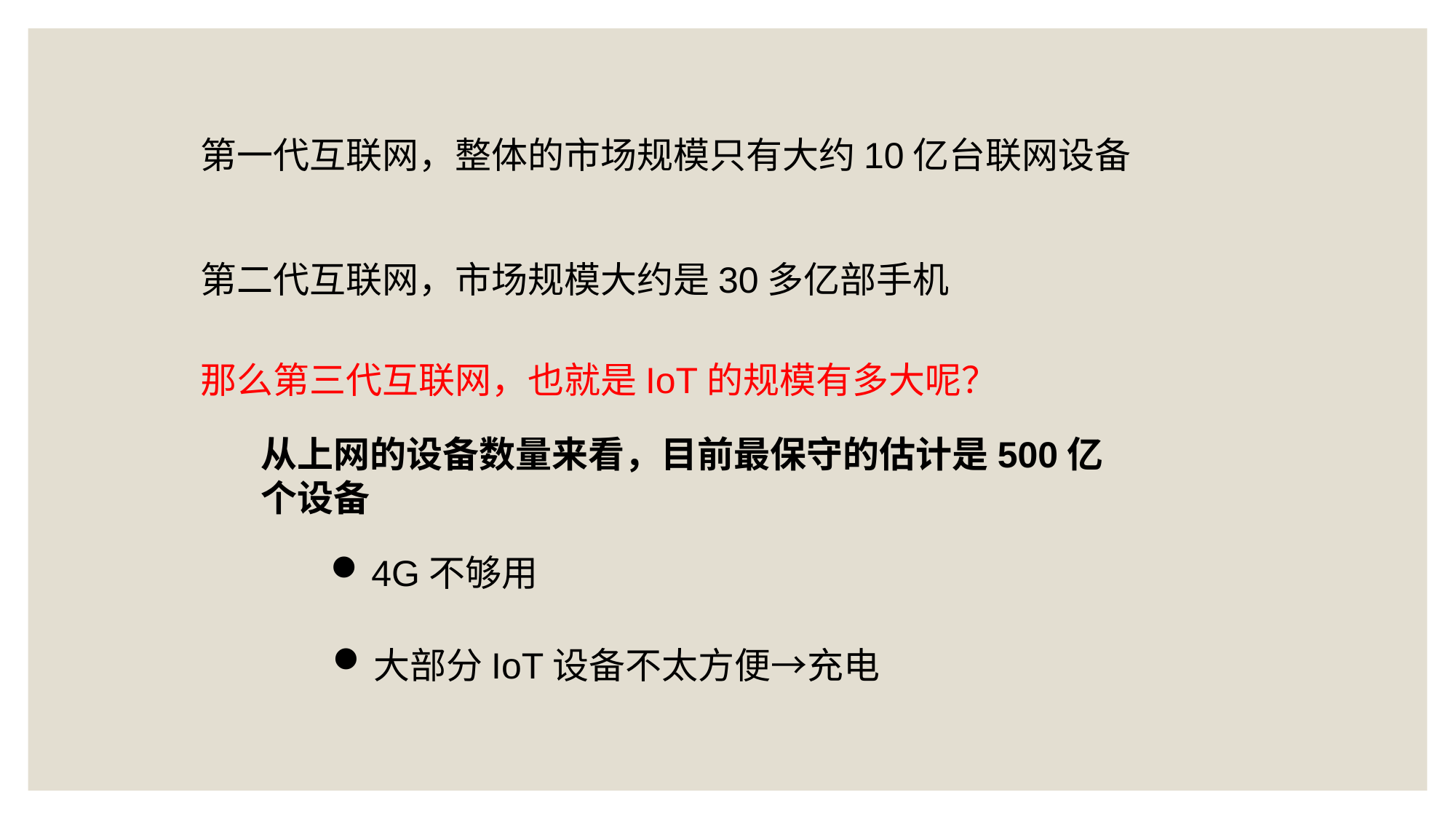

第一代互联网，整体的市场规模只有大约10亿台联网设备
第二代互联网，市场规模大约是30多亿部手机
那么第三代互联网，也就是IoT的规模有多大呢？
从上网的设备数量来看，目前最保守的估计是500亿个设备
4G不够用
大部分IoT设备不太方便→充电